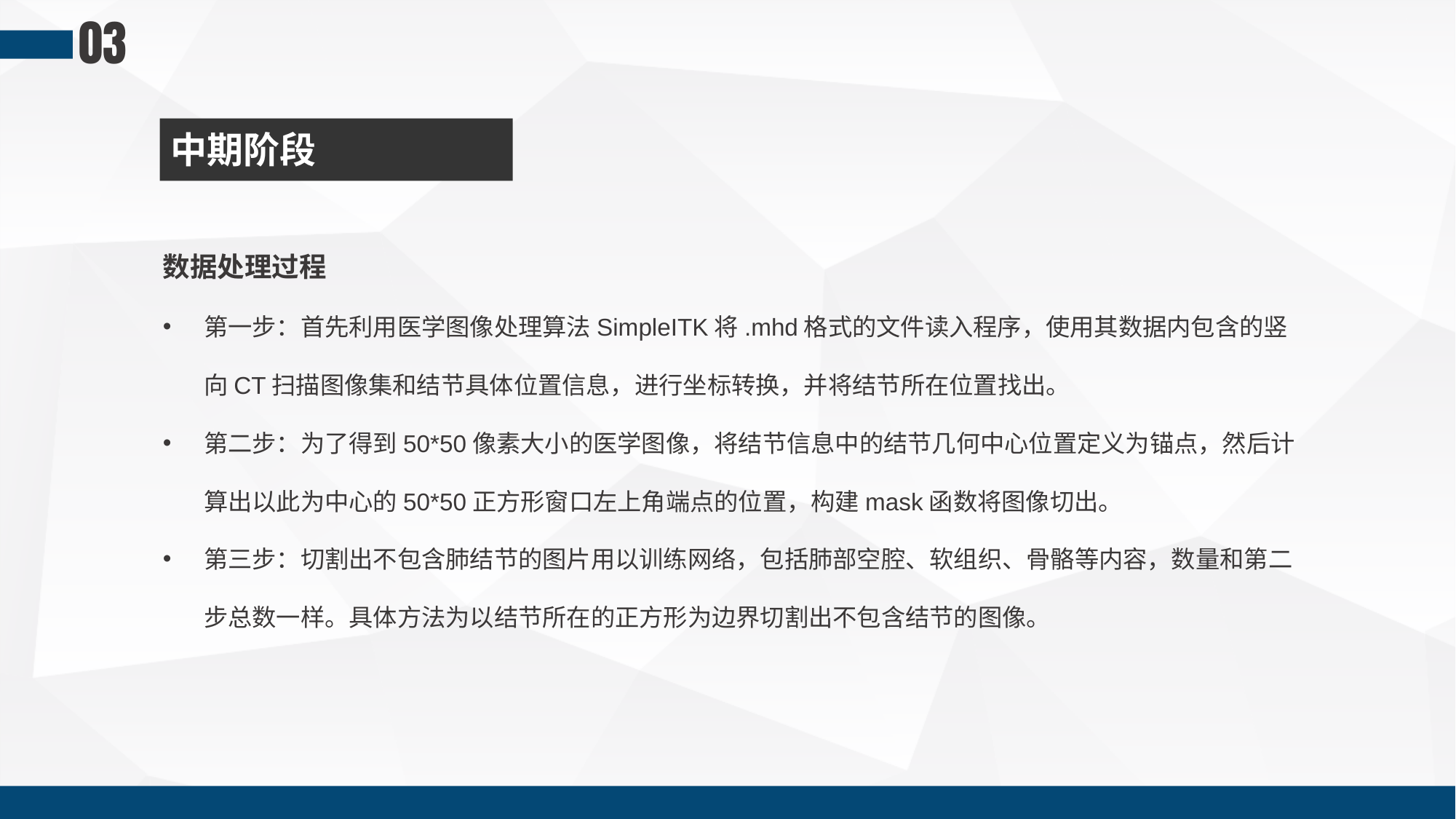

03

中期阶段
数据处理过程
第一步：首先利用医学图像处理算法SimpleITK将.mhd格式的文件读入程序，使用其数据内包含的竖向CT扫描图像集和结节具体位置信息，进行坐标转换，并将结节所在位置找出。
第二步：为了得到50*50像素大小的医学图像，将结节信息中的结节几何中心位置定义为锚点，然后计算出以此为中心的50*50正方形窗口左上角端点的位置，构建mask函数将图像切出。
第三步：切割出不包含肺结节的图片用以训练网络，包括肺部空腔、软组织、骨骼等内容，数量和第二步总数一样。具体方法为以结节所在的正方形为边界切割出不包含结节的图像。